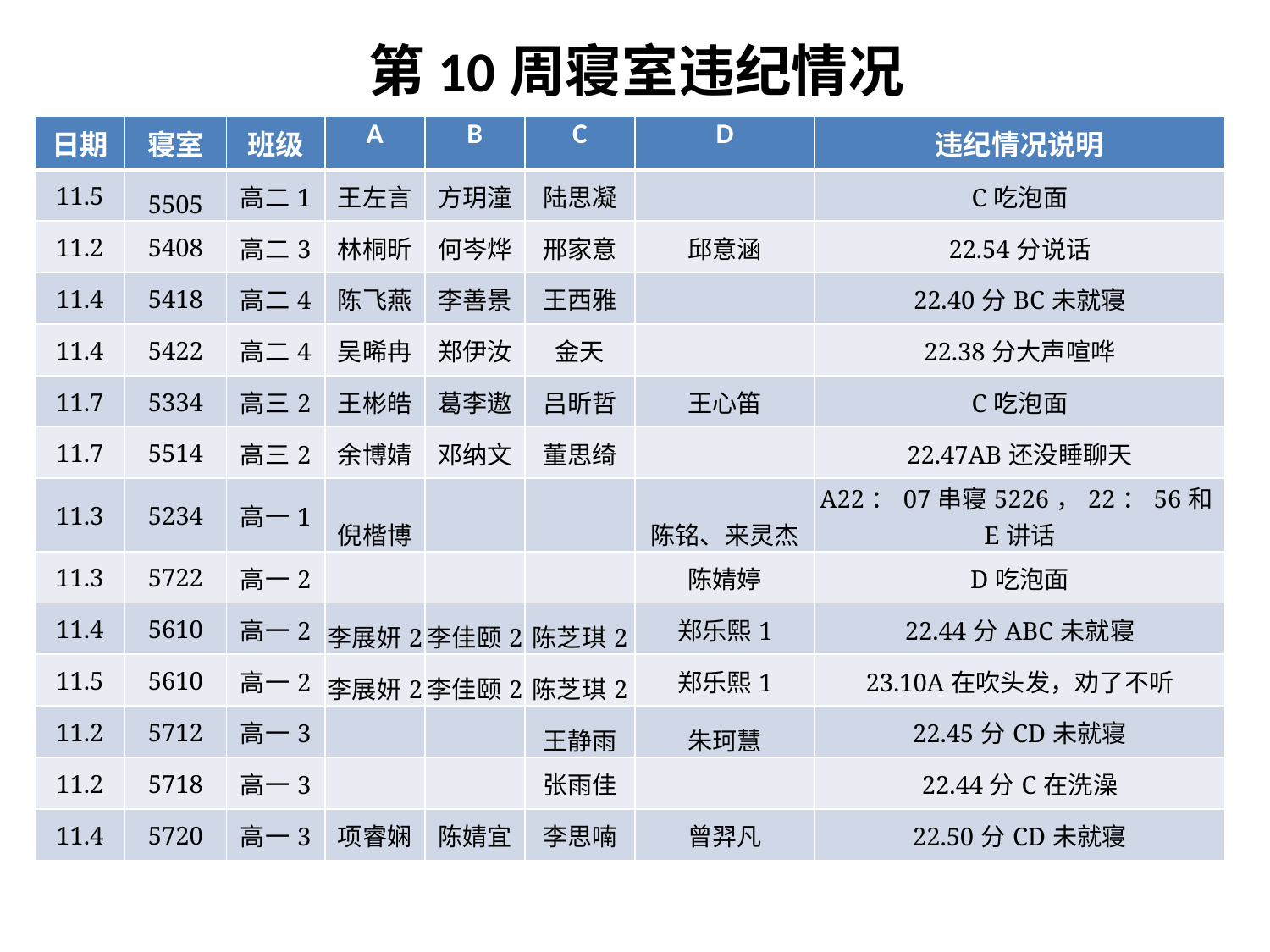

# 第10周寝室违纪情况
| 日期 | 寝室 | 班级 | A | B | C | D | 违纪情况说明 |
| --- | --- | --- | --- | --- | --- | --- | --- |
| 11.5 | 5505 | 高二1 | 王左言 | 方玥潼 | 陆思凝 |  | C吃泡面 |
| 11.2 | 5408 | 高二3 | 林桐昕 | 何岑烨 | 邢家意 | 邱意涵 | 22.54分说话 |
| 11.4 | 5418 | 高二4 | 陈飞燕 | 李善景 | 王西雅 |  | 22.40分BC未就寝 |
| 11.4 | 5422 | 高二4 | 吴晞冉 | 郑伊汝 | 金天 |  | 22.38分大声喧哗 |
| 11.7 | 5334 | 高三2 | 王彬皓 | 葛李遨 | 吕昕哲 | 王心笛 | C吃泡面 |
| 11.7 | 5514 | 高三2 | 余博婧 | 邓纳文 | 董思绮 |  | 22.47AB还没睡聊天 |
| 11.3 | 5234 | 高一1 | 倪楷博 |  |  | 陈铭、来灵杰 | A22：07串寝5226，22：56和E讲话 |
| 11.3 | 5722 | 高一2 |  |  |  | 陈婧婷 | D吃泡面 |
| 11.4 | 5610 | 高一2 | 李展妍2 | 李佳颐2 | 陈芝琪2 | 郑乐熙1 | 22.44分ABC未就寝 |
| 11.5 | 5610 | 高一2 | 李展妍2 | 李佳颐2 | 陈芝琪2 | 郑乐熙1 | 23.10A在吹头发，劝了不听 |
| 11.2 | 5712 | 高一3 |  |  | 王静雨 | 朱珂慧 | 22.45分CD未就寝 |
| 11.2 | 5718 | 高一3 |  |  | 张雨佳 |  | 22.44分C在洗澡 |
| 11.4 | 5720 | 高一3 | 项睿娴 | 陈婧宜 | 李思喃 | 曾羿凡 | 22.50分CD未就寝 |